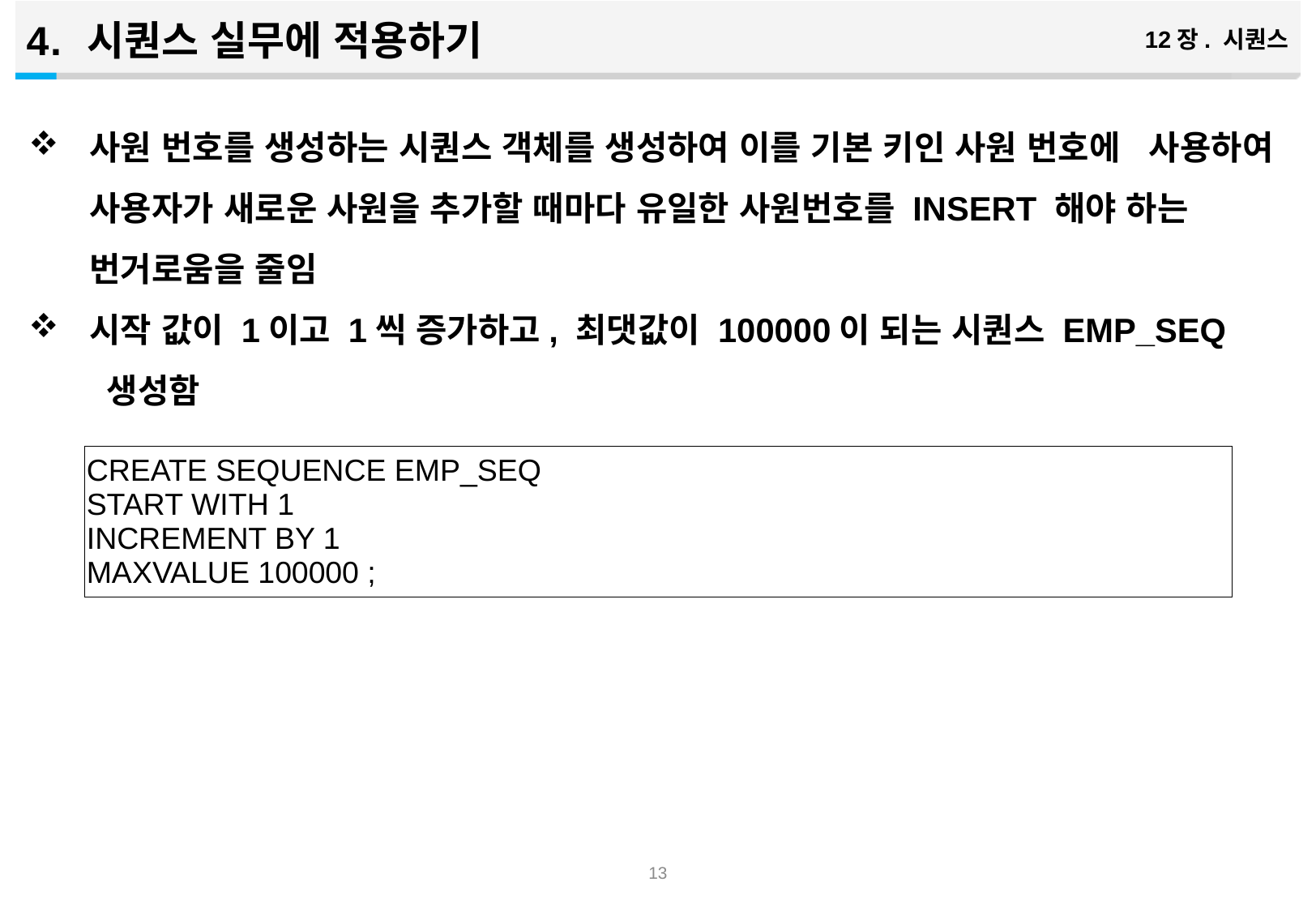

시퀀스 실무에 적용하기
12장. 시퀀스
사원 번호를 생성하는 시퀀스 객체를 생성하여 이를 기본 키인 사원 번호에   사용하여 사용자가 새로운 사원을 추가할 때마다 유일한 사원번호를 INSERT 해야 하는 번거로움을 줄임
시작 값이 1이고 1씩 증가하고, 최댓값이 100000이 되는 시퀀스 EMP_SEQ        생성함
| CREATE SEQUENCE EMP\_SEQ START WITH 1 INCREMENT BY 1 MAXVALUE 100000 ; |
| --- |
13